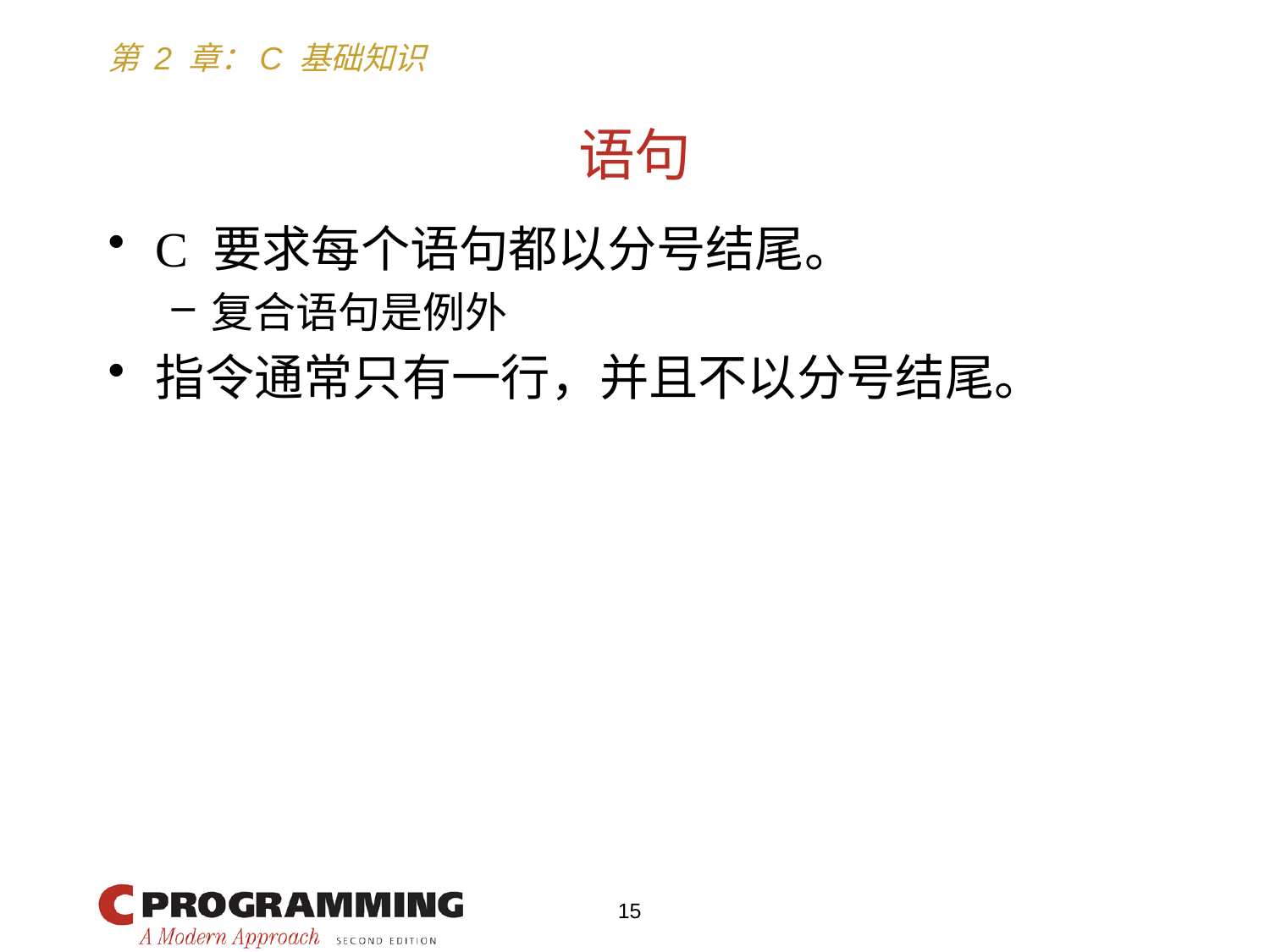

# 语句
C 要求每个语句都以分号结尾。
复合语句是例外
指令通常只有一行，并且不以分号结尾。

15